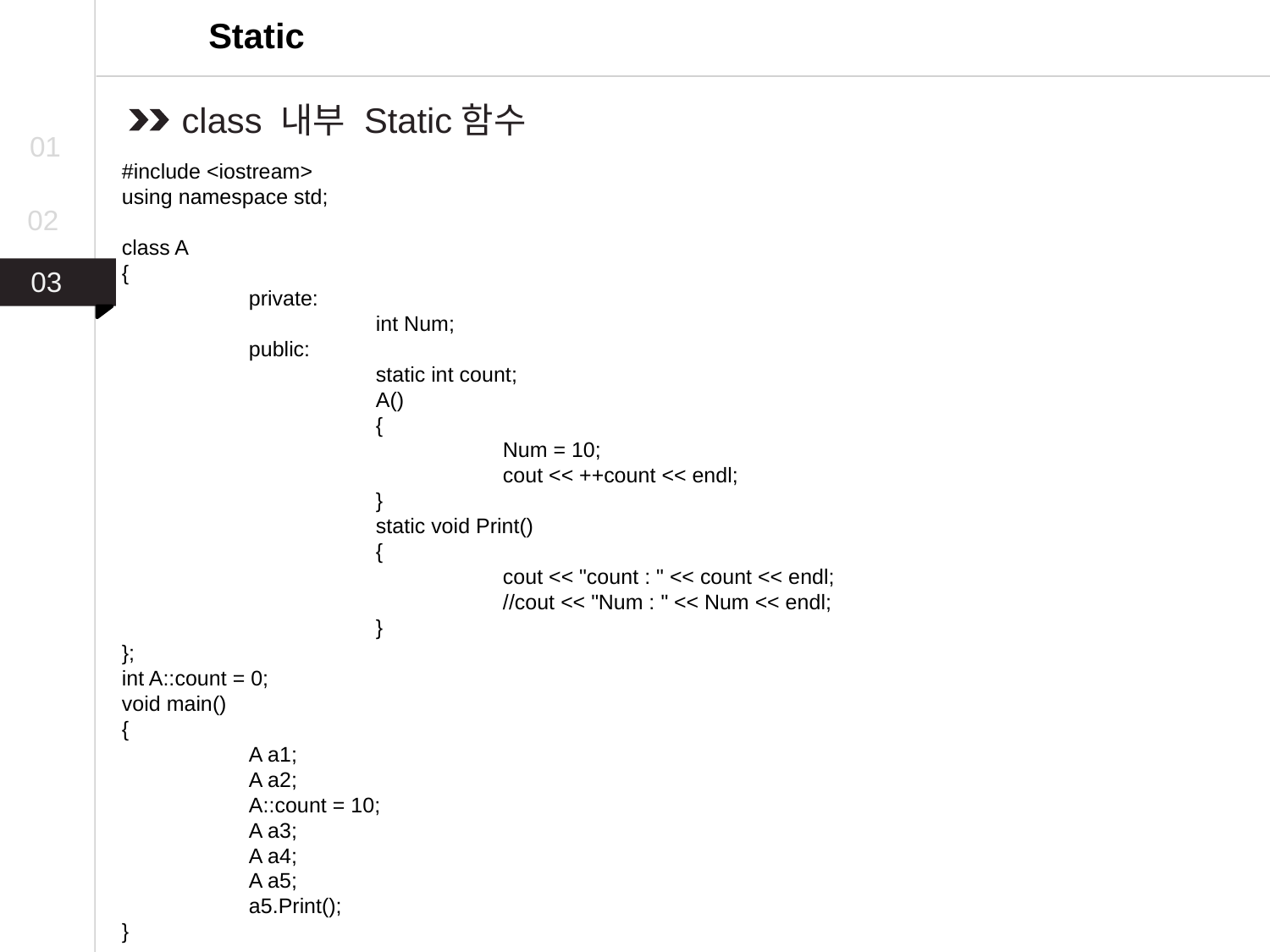

Static
class 내부 Static함수

01
#include <iostream>
using namespace std;

class A
{
	private:
		int Num;
	public:
		static int count;
		A()
		{
			Num = 10;
			cout << ++count << endl;
		}
		static void Print()
		{
			cout << "count : " << count << endl;
			//cout << "Num : " << Num << endl;
		}
};
int A::count = 0;
void main()
{
	A a1;
	A a2;
	A::count = 10;
	A a3;
	A a4;
	A a5;
	a5.Print();
}

02
03

03
02